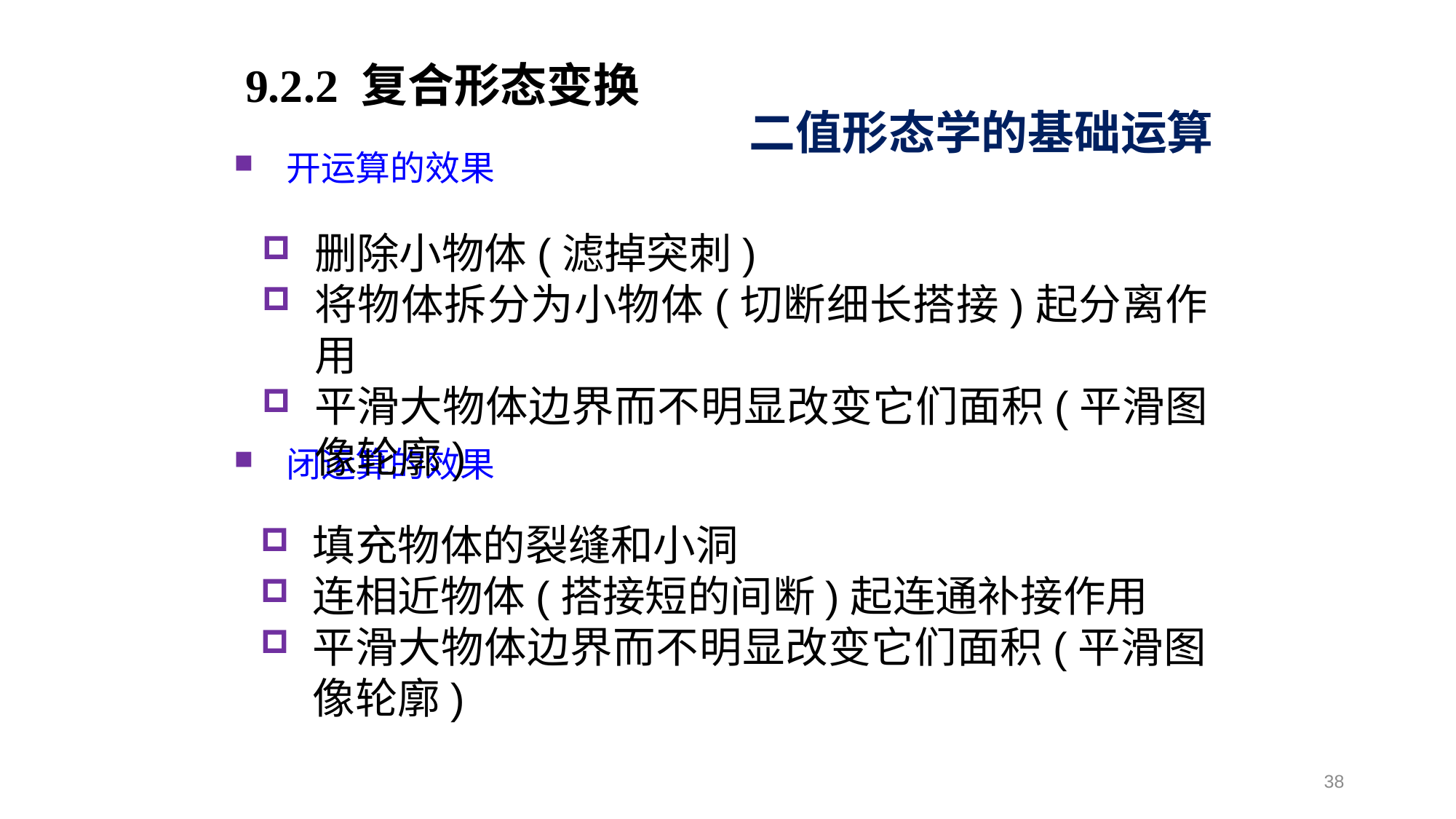

9.2.2 复合形态变换
二值形态学的基础运算
开运算的效果
删除小物体(滤掉突刺)
将物体拆分为小物体(切断细长搭接)起分离作用
平滑大物体边界而不明显改变它们面积(平滑图像轮廓)
闭运算的效果
填充物体的裂缝和小洞
连相近物体(搭接短的间断)起连通补接作用
平滑大物体边界而不明显改变它们面积(平滑图像轮廓)
38